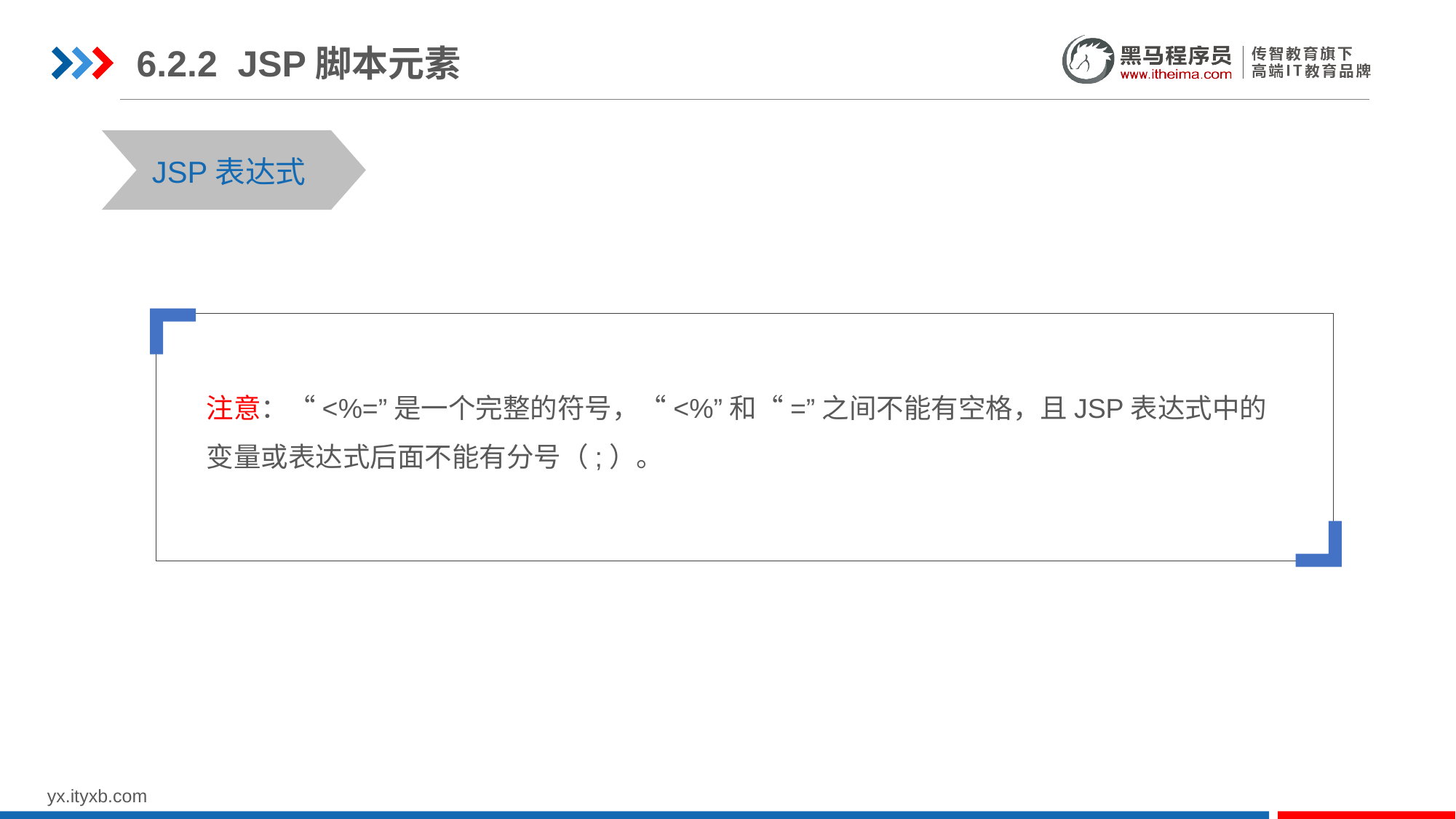

6.2.2  JSP脚本元素

JSP表达式

注意：“<%=”是一个完整的符号，“<%”和“=”之间不能有空格，且JSP表达式中的变量或表达式后面不能有分号（;）。